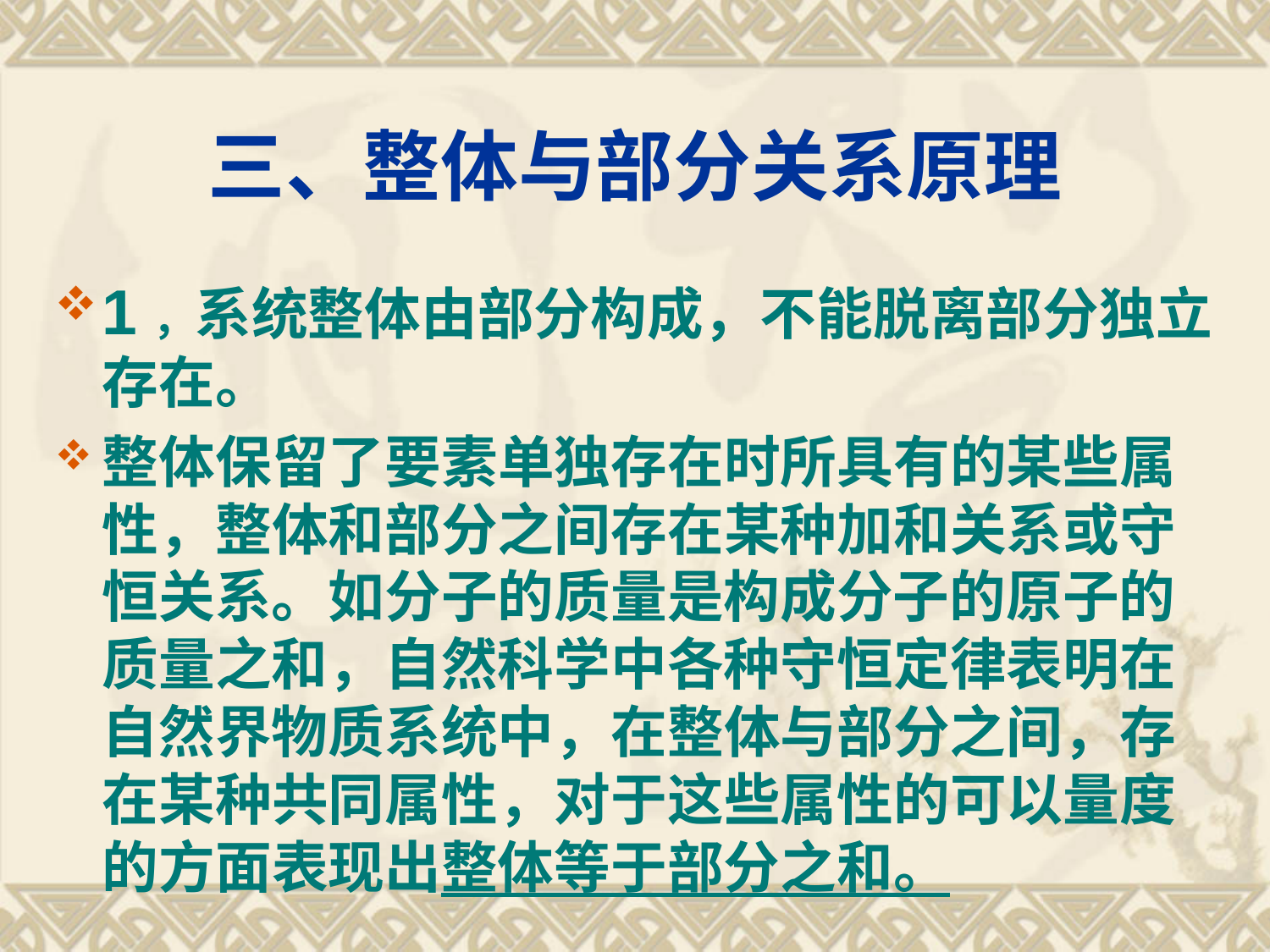

# 三、整体与部分关系原理
1，系统整体由部分构成，不能脱离部分独立存在。
整体保留了要素单独存在时所具有的某些属性，整体和部分之间存在某种加和关系或守恒关系。如分子的质量是构成分子的原子的质量之和，自然科学中各种守恒定律表明在自然界物质系统中，在整体与部分之间，存在某种共同属性，对于这些属性的可以量度的方面表现出整体等于部分之和。